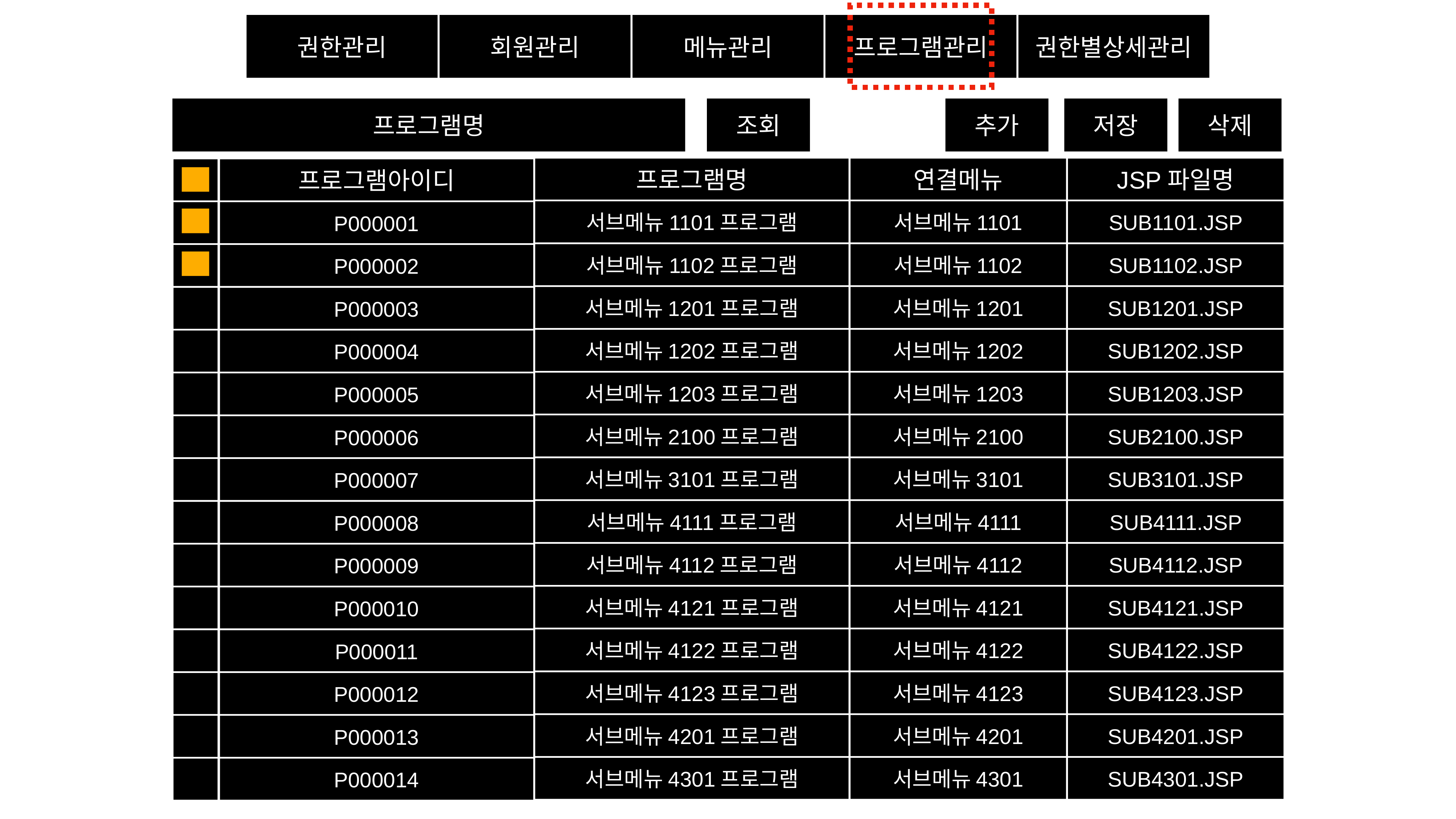

권한관리
회원관리
메뉴관리
프로그램관리
권한별상세관리
프로그램명
조회
추가
저장
삭제
프로그램명
연결메뉴
JSP파일명

프로그램아이디

서브메뉴1101프로그램
서브메뉴1101
SUB1101.JSP

P000001

서브메뉴1102프로그램
서브메뉴1102
SUB1102.JSP

P000002

서브메뉴1201프로그램
서브메뉴1201
SUB1201.JSP

P000003
서브메뉴1202프로그램
서브메뉴1202
SUB1202.JSP

P000004
서브메뉴1203프로그램
서브메뉴1203
SUB1203.JSP

P000005
서브메뉴2100프로그램
서브메뉴2100
SUB2100.JSP

P000006
서브메뉴3101프로그램
서브메뉴3101
SUB3101.JSP

P000007
서브메뉴4111프로그램
서브메뉴4111
SUB4111.JSP

P000008
서브메뉴4112프로그램
서브메뉴4112
SUB4112.JSP

P000009
서브메뉴4121프로그램
서브메뉴4121
SUB4121.JSP

P000010
서브메뉴4122프로그램
서브메뉴4122
SUB4122.JSP

P000011
서브메뉴4123프로그램
서브메뉴4123
SUB4123.JSP

P000012
서브메뉴4201프로그램
서브메뉴4201
SUB4201.JSP

P000013
서브메뉴4301프로그램
서브메뉴4301
SUB4301.JSP

P000014